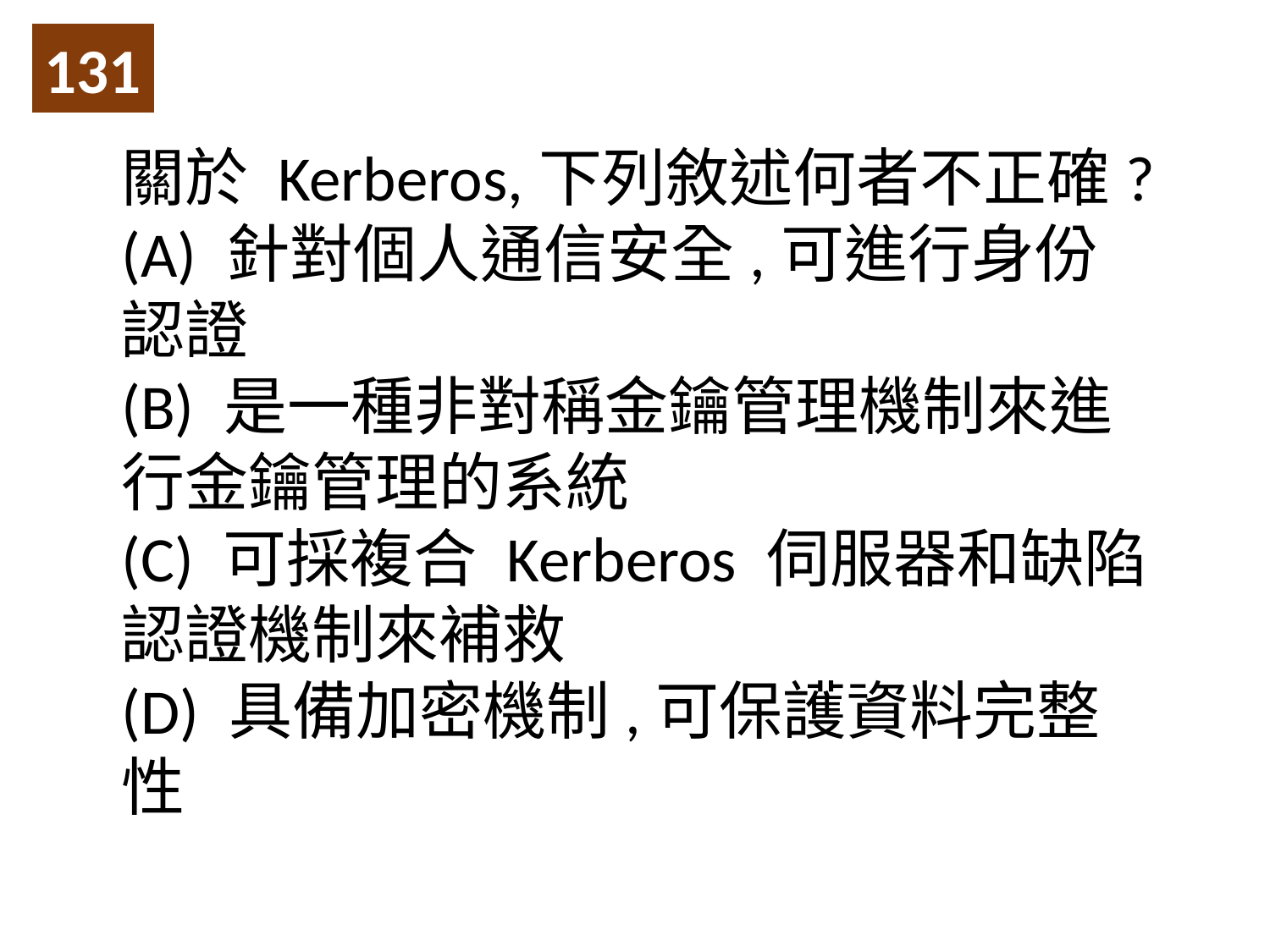

131
關於 Kerberos,下列敘述何者不正確?
(A) 針對個人通信安全,可進行身份認證
(B) 是一種非對稱金鑰管理機制來進行金鑰管理的系統
(C) 可採複合 Kerberos 伺服器和缺陷認證機制來補救
(D) 具備加密機制,可保護資料完整性